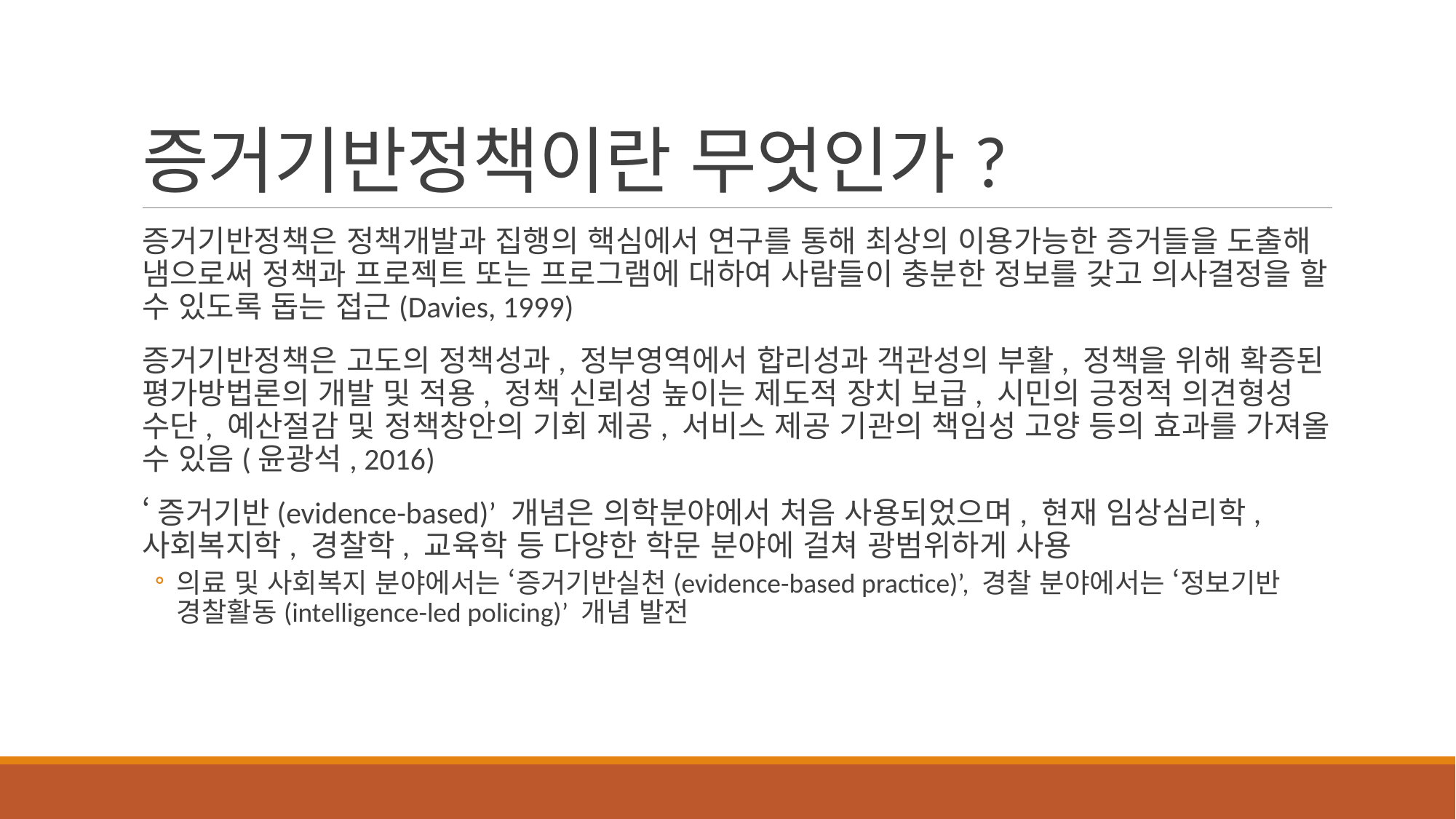

# 증거기반정책이란 무엇인가?
증거기반정책은 정책개발과 집행의 핵심에서 연구를 통해 최상의 이용가능한 증거들을 도출해 냄으로써 정책과 프로젝트 또는 프로그램에 대하여 사람들이 충분한 정보를 갖고 의사결정을 할 수 있도록 돕는 접근(Davies, 1999)
증거기반정책은 고도의 정책성과, 정부영역에서 합리성과 객관성의 부활, 정책을 위해 확증된 평가방법론의 개발 및 적용, 정책 신뢰성 높이는 제도적 장치 보급, 시민의 긍정적 의견형성 수단, 예산절감 및 정책창안의 기회 제공, 서비스 제공 기관의 책임성 고양 등의 효과를 가져올 수 있음(윤광석, 2016)
‘증거기반(evidence-based)’ 개념은 의학분야에서 처음 사용되었으며, 현재 임상심리학, 사회복지학, 경찰학, 교육학 등 다양한 학문 분야에 걸쳐 광범위하게 사용
의료 및 사회복지 분야에서는 ‘증거기반실천(evidence-based practice)’, 경찰 분야에서는 ‘정보기반 경찰활동(intelligence-led policing)’ 개념 발전